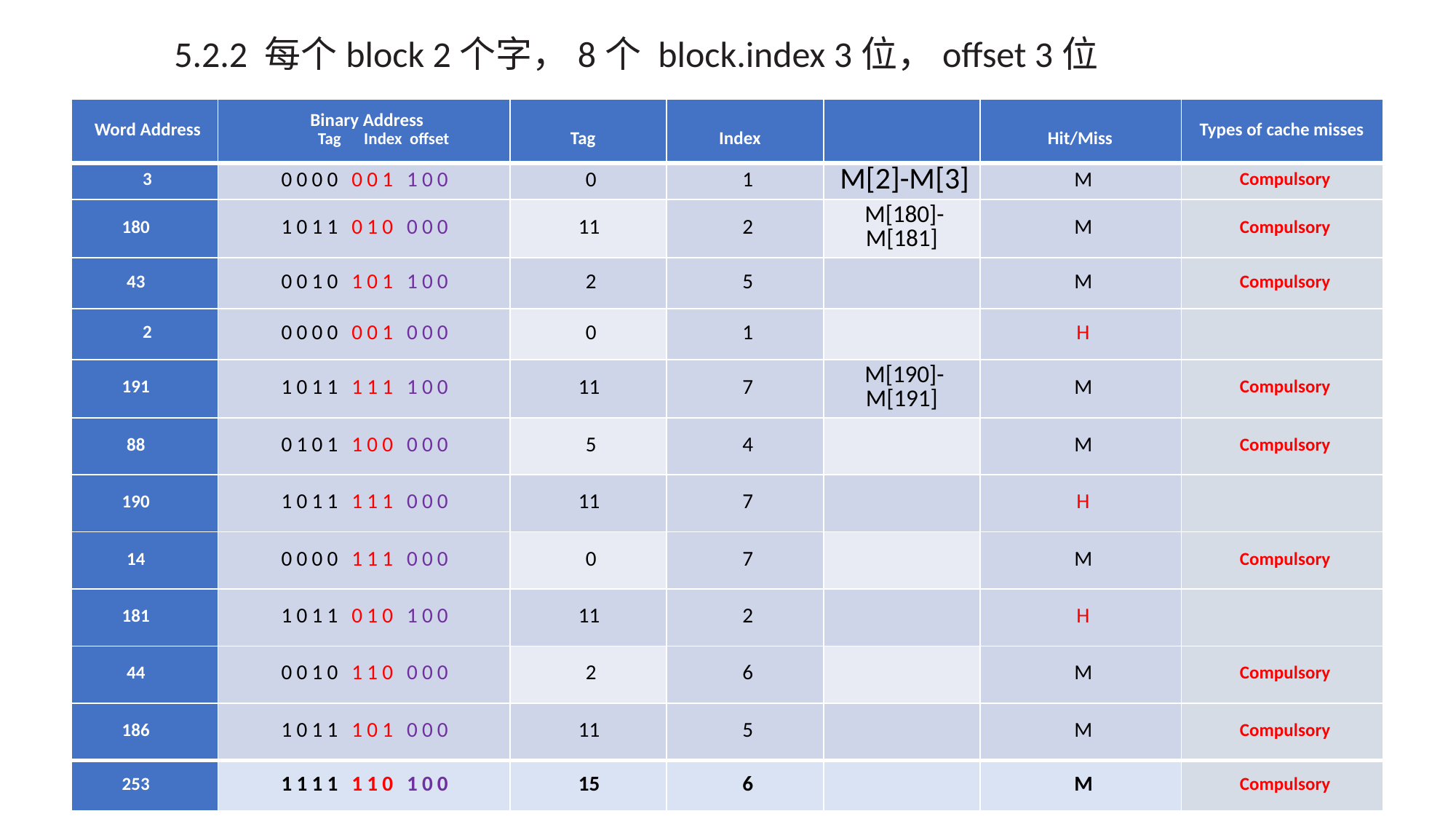

5.2.2 每个block 2个字，8个 block.index 3位，offset 3位
| Word Address | Binary Address Tag Index offset | Tag | Index |  | Hit/Miss | Types of cache misses |
| --- | --- | --- | --- | --- | --- | --- |
| 3 | 0000 001 100 | 0 | 1 | M[2]-M[3] | M | Compulsory |
| 180 | 1011 010 000 | 11 | 2 | M[180]-M[181] | M | Compulsory |
| 43 | 0010 101 100 | 2 | 5 |  | M | Compulsory |
| 2 | 0000 001 000 | 0 | 1 |  | H |  |
| 191 | 1011 111 100 | 11 | 7 | M[190]-M[191] | M | Compulsory |
| 88 | 0101 100 000 | 5 | 4 |  | M | Compulsory |
| 190 | 1011 111 000 | 11 | 7 |  | H |  |
| 14 | 0000 111 000 | 0 | 7 |  | M | Compulsory |
| 181 | 1011 010 100 | 11 | 2 |  | H |  |
| 44 | 0010 110 000 | 2 | 6 |  | M | Compulsory |
| 186 | 1011 101 000 | 11 | 5 |  | M | Compulsory |
| 253 | 1111 110 100 | 15 | 6 |  | M | Compulsory |